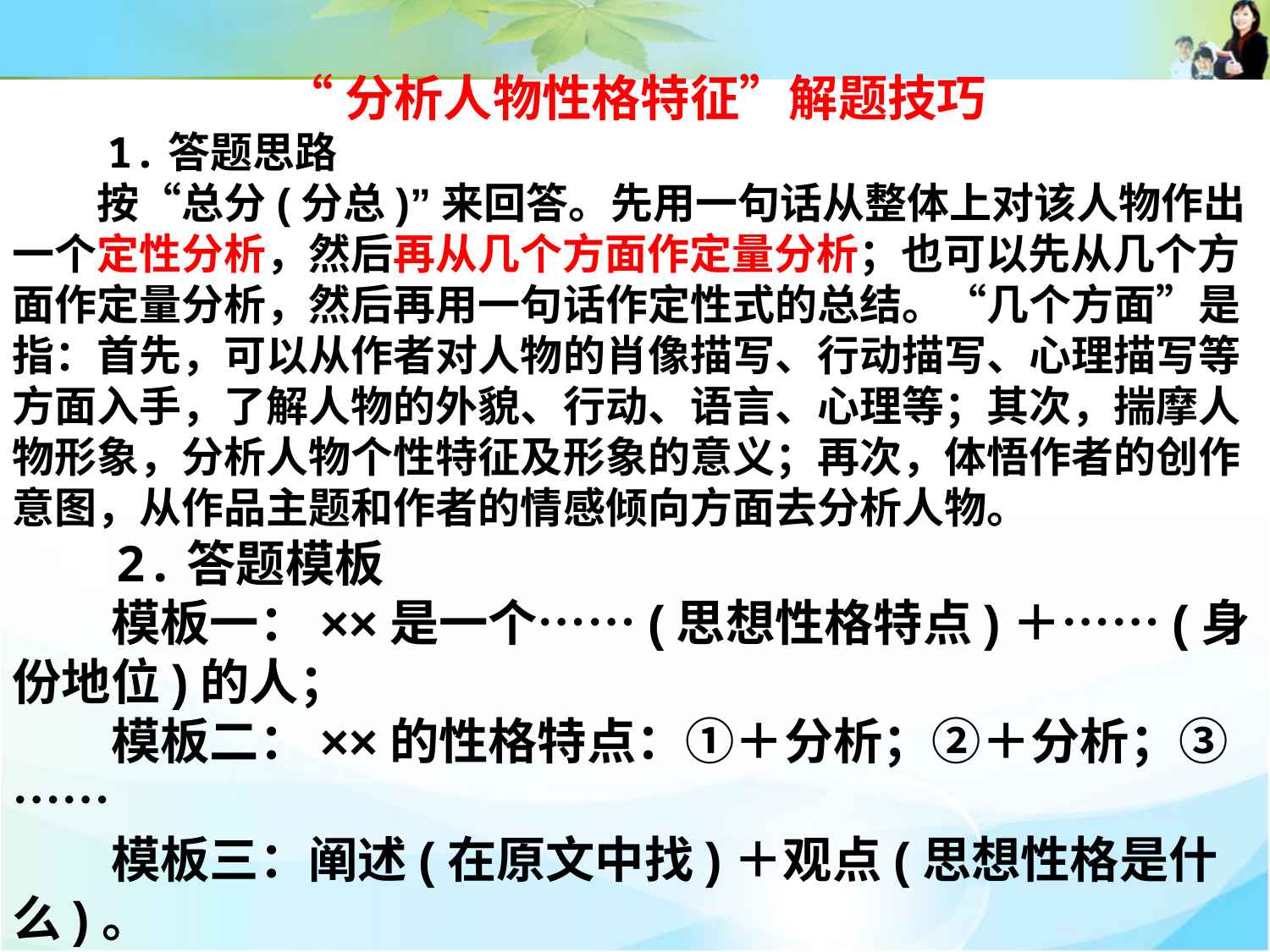

“分析人物性格特征”解题技巧
　　1.答题思路
　　按“总分(分总)”来回答。先用一句话从整体上对该人物作出一个定性分析，然后再从几个方面作定量分析；也可以先从几个方面作定量分析，然后再用一句话作定性式的总结。“几个方面”是指：首先，可以从作者对人物的肖像描写、行动描写、心理描写等方面入手，了解人物的外貌、行动、语言、心理等；其次，揣摩人物形象，分析人物个性特征及形象的意义；再次，体悟作者的创作意图，从作品主题和作者的情感倾向方面去分析人物。
　　2.答题模板
　　模板一：××是一个……(思想性格特点)＋……(身份地位)的人；
　　模板二：××的性格特点：①＋分析；②＋分析；③……
　　模板三：阐述(在原文中找)＋观点(思想性格是什么)。